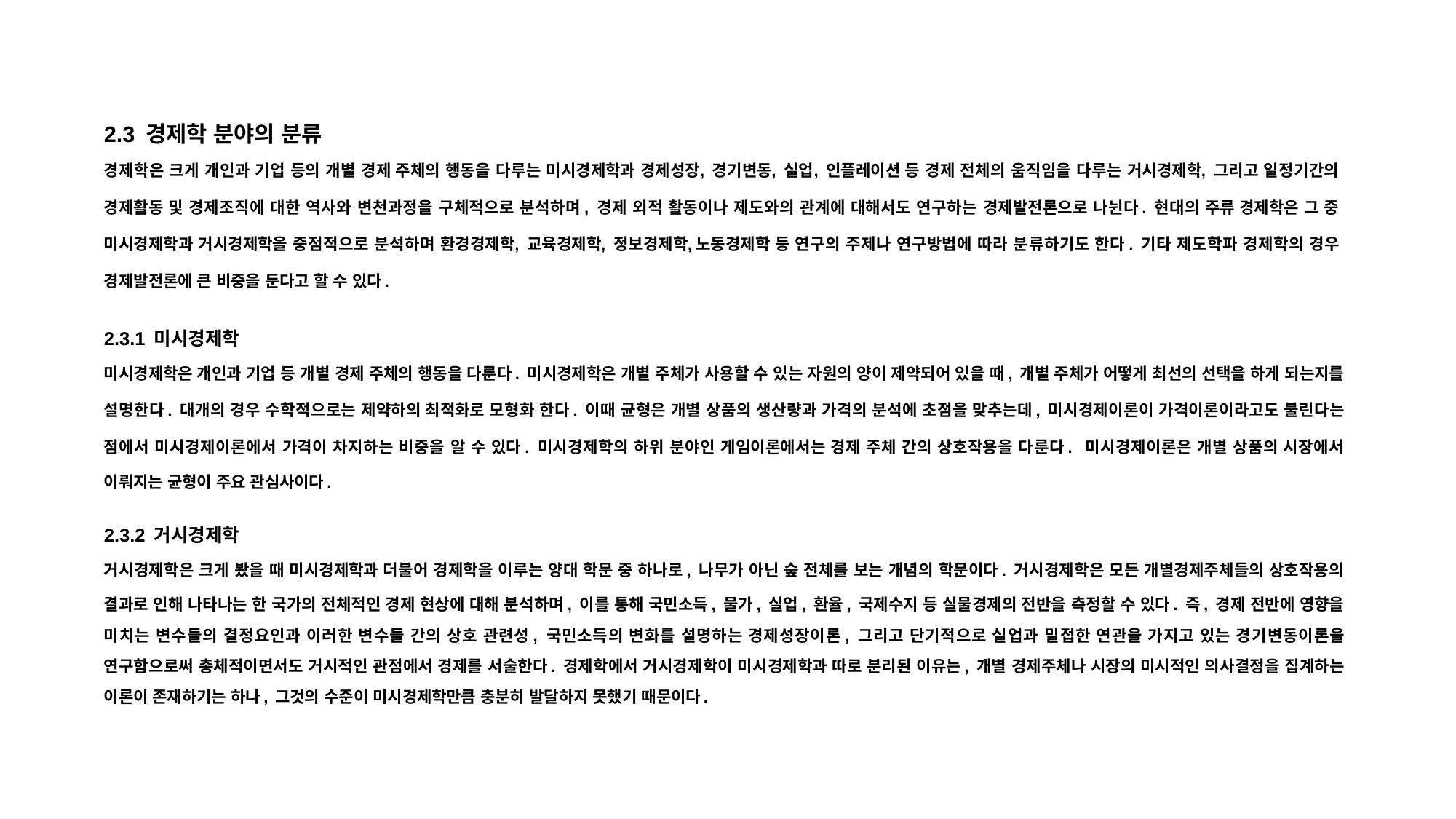

2.3 경제학 분야의 분류
경제학은 크게 개인과 기업 등의 개별 경제 주체의 행동을 다루는 미시경제학과 경제성장, 경기변동, 실업, 인플레이션 등 경제 전체의 움직임을 다루는 거시경제학, 그리고 일정기간의 경제활동 및 경제조직에 대한 역사와 변천과정을 구체적으로 분석하며, 경제 외적 활동이나 제도와의 관계에 대해서도 연구하는 경제발전론으로 나뉜다. 현대의 주류 경제학은 그 중 미시경제학과 거시경제학을 중점적으로 분석하며 환경경제학, 교육경제학, 정보경제학,노동경제학 등 연구의 주제나 연구방법에 따라 분류하기도 한다. 기타 제도학파 경제학의 경우 경제발전론에 큰 비중을 둔다고 할 수 있다.

2.3.1 미시경제학
미시경제학은 개인과 기업 등 개별 경제 주체의 행동을 다룬다. 미시경제학은 개별 주체가 사용할 수 있는 자원의 양이 제약되어 있을 때, 개별 주체가 어떻게 최선의 선택을 하게 되는지를 설명한다. 대개의 경우 수학적으로는 제약하의 최적화로 모형화 한다. 이때 균형은 개별 상품의 생산량과 가격의 분석에 초점을 맞추는데, 미시경제이론이 가격이론이라고도 불린다는 점에서 미시경제이론에서 가격이 차지하는 비중을 알 수 있다. 미시경제학의 하위 분야인 게임이론에서는 경제 주체 간의 상호작용을 다룬다.  미시경제이론은 개별 상품의 시장에서 이뤄지는 균형이 주요 관심사이다.

2.3.2 거시경제학
거시경제학은 크게 봤을 때 미시경제학과 더불어 경제학을 이루는 양대 학문 중 하나로, 나무가 아닌 숲 전체를 보는 개념의 학문이다. 거시경제학은 모든 개별경제주체들의 상호작용의 결과로 인해 나타나는 한 국가의 전체적인 경제 현상에 대해 분석하며, 이를 통해 국민소득, 물가, 실업, 환율, 국제수지 등 실물경제의 전반을 측정할 수 있다. 즉, 경제 전반에 영향을 미치는 변수들의 결정요인과 이러한 변수들 간의 상호 관련성, 국민소득의 변화를 설명하는 경제성장이론, 그리고 단기적으로 실업과 밀접한 연관을 가지고 있는 경기변동이론을 연구함으로써 총체적이면서도 거시적인 관점에서 경제를 서술한다. 경제학에서 거시경제학이 미시경제학과 따로 분리된 이유는, 개별 경제주체나 시장의 미시적인 의사결정을 집계하는 이론이 존재하기는 하나, 그것의 수준이 미시경제학만큼 충분히 발달하지 못했기 때문이다.